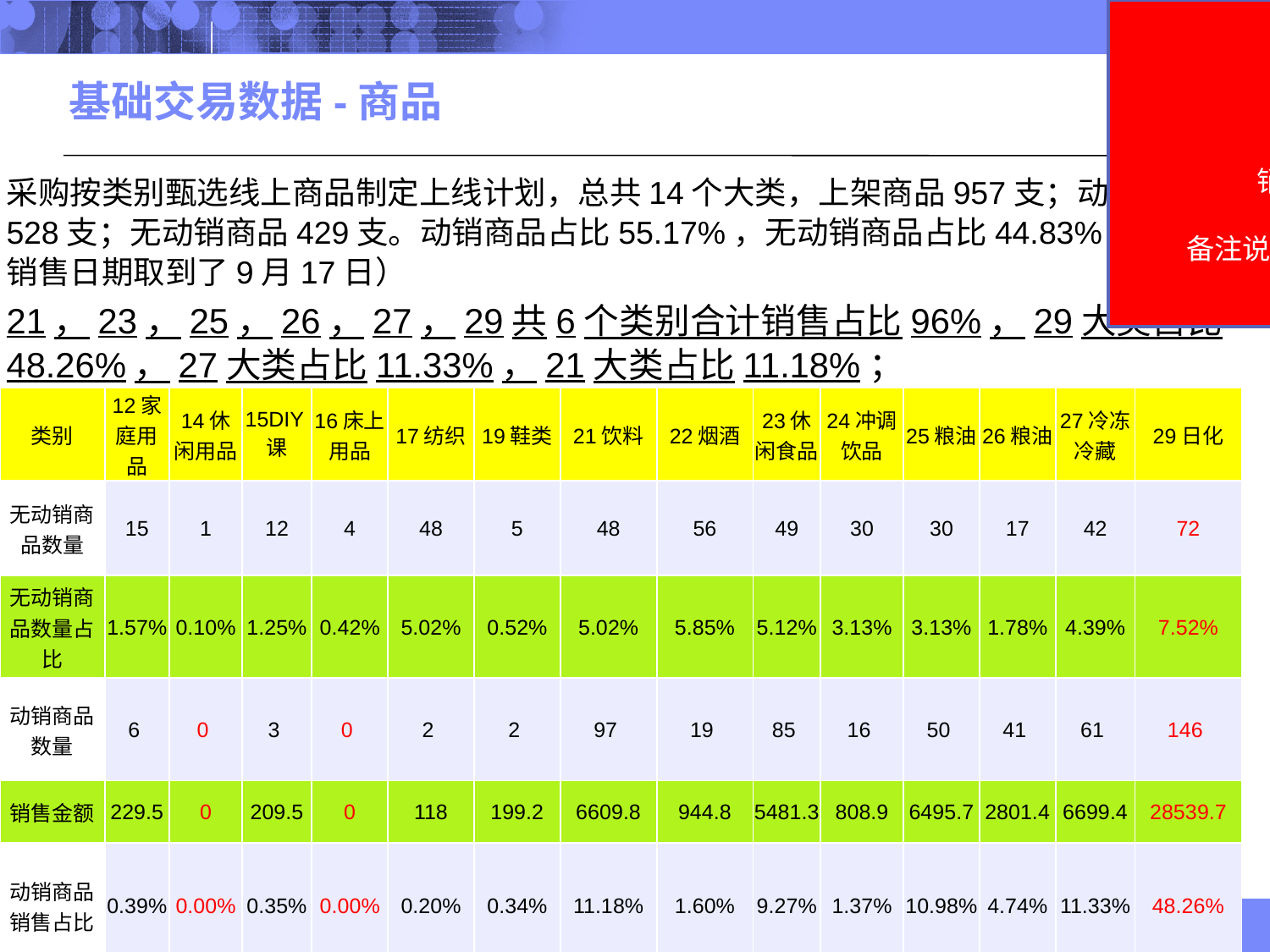

配置商品数
动销比率
销售金额
销售金额占比

备注说明：整体动销比率
# 基础交易数据-商品

采购按类别甄选线上商品制定上线计划，总共14个大类，上架商品957支；动销单品528支；无动销商品429支。动销商品占比55.17%，无动销商品占比44.83%。（备注销售日期取到了9月17日）
21，23，25，26，27，29共6个类别合计销售占比96%，29大类占比48.26%，27大类占比11.33%，21大类占比11.18%；
| 类别 | 12家庭用品 | 14休闲用品 | 15DIY课 | 16床上用品 | 17纺织 | 19鞋类 | 21饮料 | 22烟酒 | 23休闲食品 | 24冲调饮品 | 25粮油 | 26粮油 | 27冷冻冷藏 | 29日化 |
| --- | --- | --- | --- | --- | --- | --- | --- | --- | --- | --- | --- | --- | --- | --- |
| 无动销商品数量 | 15 | 1 | 12 | 4 | 48 | 5 | 48 | 56 | 49 | 30 | 30 | 17 | 42 | 72 |
| 无动销商品数量占比 | 1.57% | 0.10% | 1.25% | 0.42% | 5.02% | 0.52% | 5.02% | 5.85% | 5.12% | 3.13% | 3.13% | 1.78% | 4.39% | 7.52% |
| 动销商品数量 | 6 | 0 | 3 | 0 | 2 | 2 | 97 | 19 | 85 | 16 | 50 | 41 | 61 | 146 |
| 销售金额 | 229.5 | 0 | 209.5 | 0 | 118 | 199.2 | 6609.8 | 944.8 | 5481.3 | 808.9 | 6495.7 | 2801.4 | 6699.4 | 28539.7 |
| 动销商品销售占比 | 0.39% | 0.00% | 0.35% | 0.00% | 0.20% | 0.34% | 11.18% | 1.60% | 9.27% | 1.37% | 10.98% | 4.74% | 11.33% | 48.26% |